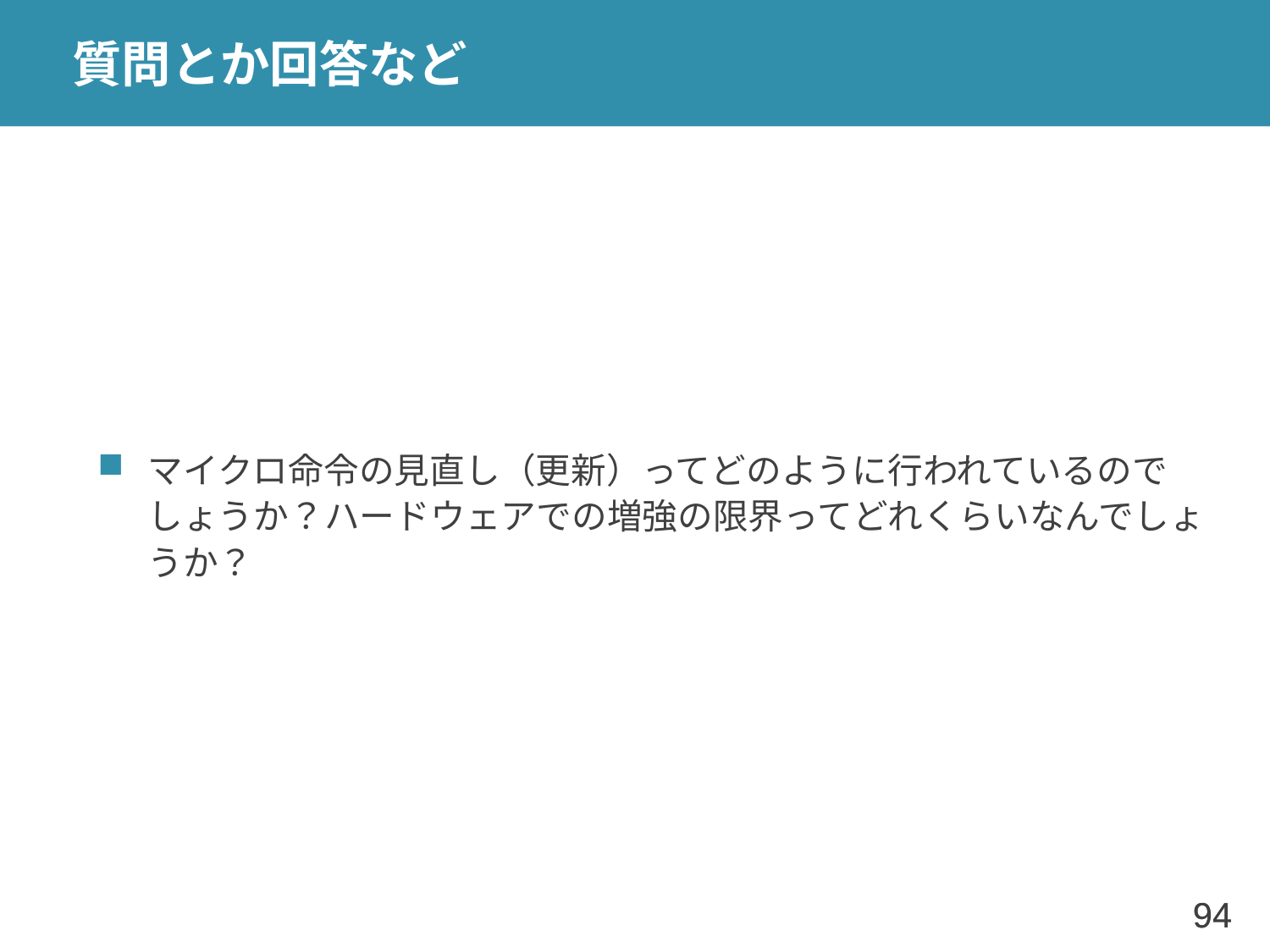

# 質問とか回答など
マイクロ命令の見直し（更新）ってどのように行われているのでしょうか？ハードウェアでの増強の限界ってどれくらいなんでしょうか？